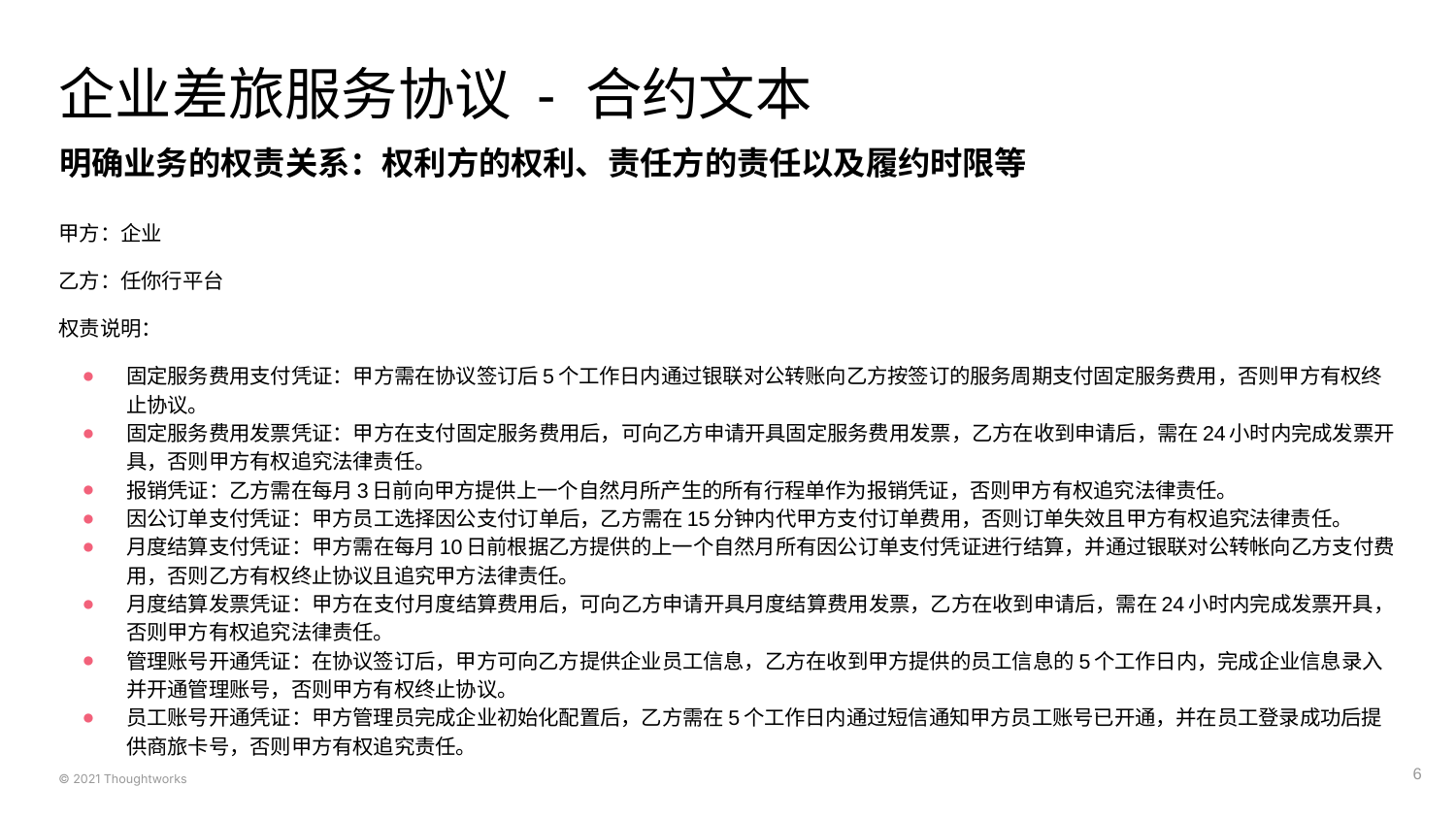

# 企业差旅服务协议 - 合约文本
明确业务的权责关系：权利方的权利、责任方的责任以及履约时限等
甲方：企业
乙方：任你⾏平台
权责说明：
固定服务费用支付凭证：甲方需在协议签订后5个工作日内通过银联对公转账向乙方按签订的服务周期⽀付固定服务费⽤，否则甲方有权终止协议。
固定服务费用发票凭证：甲方在支付固定服务费用后，可向乙方申请开具固定服务费用发票，乙方在收到申请后，需在24小时内完成发票开具，否则甲方有权追究法律责任。
报销凭证：乙方需在每月3日前向甲方提供上一个自然月所产生的所有行程单作为报销凭证，否则甲方有权追究法律责任。
因公订单支付凭证：甲方员工选择因公支付订单后，乙方需在15分钟内代甲方支付订单费用，否则订单失效且甲方有权追究法律责任。
月度结算支付凭证：甲方需在每月10日前根据乙方提供的上⼀个⾃然⽉所有因公订单⽀付凭证进⾏结算，并通过银联对公转帐向乙方支付费用，否则乙方有权终止协议且追究甲方法律责任。
月度结算发票凭证：甲方在支付月度结算费用后，可向乙方申请开具月度结算费用发票，乙方在收到申请后，需在24小时内完成发票开具，否则甲方有权追究法律责任。
管理账号开通凭证：在协议签订后，甲方可向乙方提供企业员工信息，乙方在收到甲方提供的员工信息的5个工作日内，完成企业信息录入并开通管理账号，否则甲方有权终止协议。
员工账号开通凭证：甲方管理员完成企业初始化配置后，乙方需在5个工作日内通过短信通知甲方员工账号已开通，并在员工登录成功后提供商旅卡号，否则甲方有权追究责任。
6